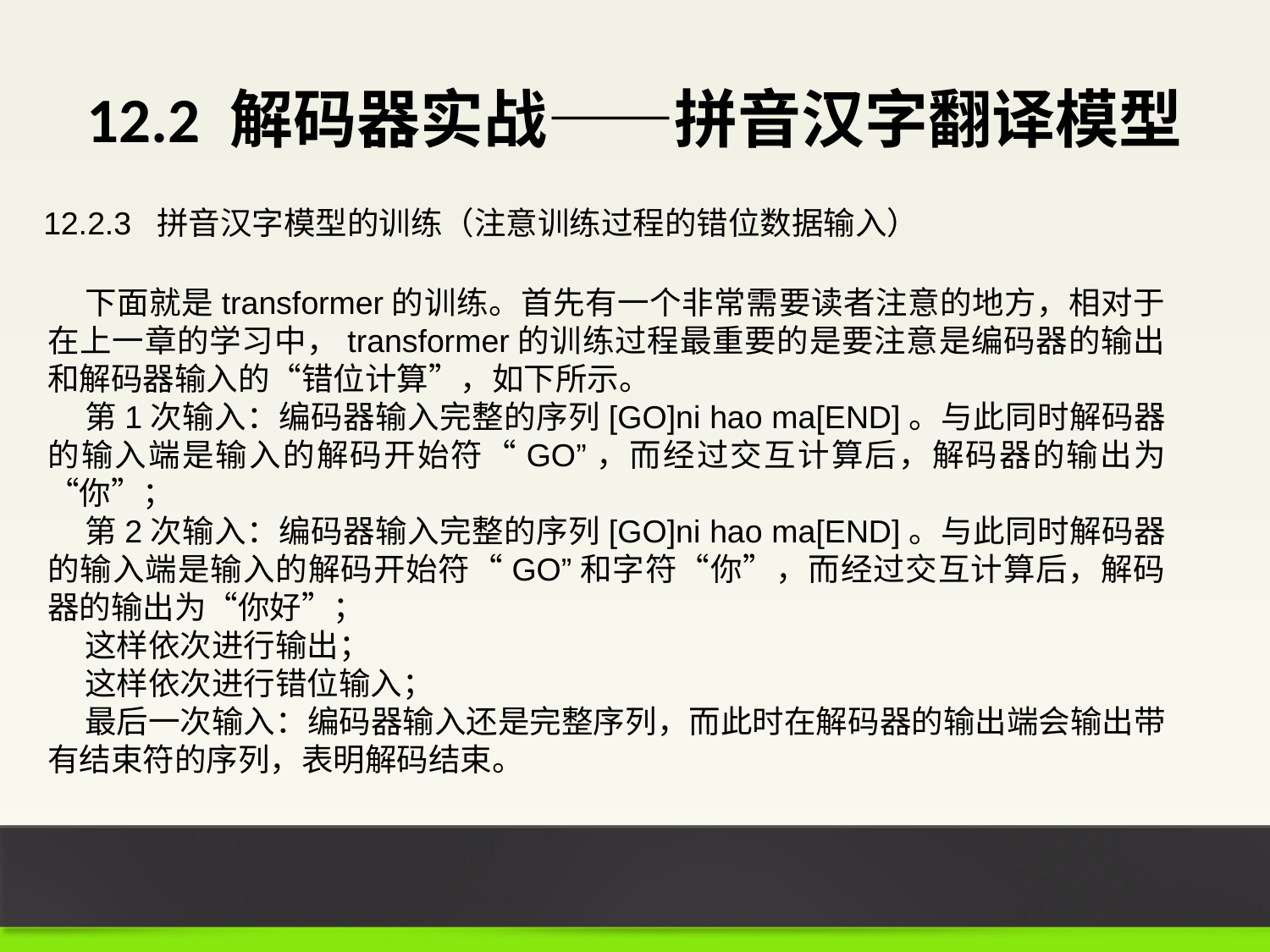

# 12.2 解码器实战——拼音汉字翻译模型
12.2.3  拼音汉字模型的训练（注意训练过程的错位数据输入）
下面就是transformer的训练。首先有一个非常需要读者注意的地方，相对于在上一章的学习中，transformer的训练过程最重要的是要注意是编码器的输出和解码器输入的“错位计算”，如下所示。
第1次输入：编码器输入完整的序列[GO]ni hao ma[END]。与此同时解码器的输入端是输入的解码开始符“GO”，而经过交互计算后，解码器的输出为“你”；
第2次输入：编码器输入完整的序列[GO]ni hao ma[END]。与此同时解码器的输入端是输入的解码开始符“GO”和字符“你”，而经过交互计算后，解码器的输出为“你好”；
这样依次进行输出；
这样依次进行错位输入；
最后一次输入：编码器输入还是完整序列，而此时在解码器的输出端会输出带有结束符的序列，表明解码结束。